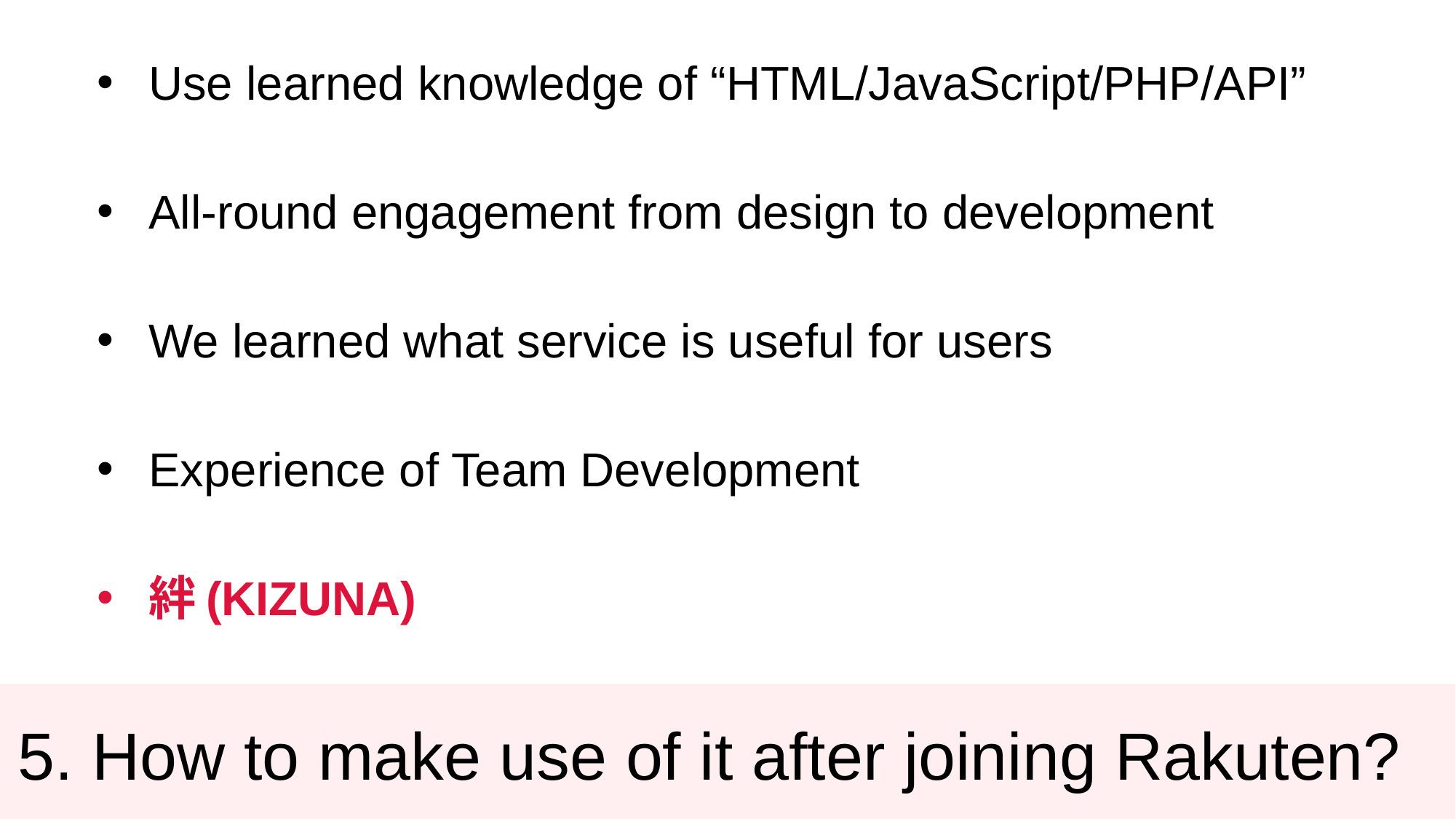

Use learned knowledge of “HTML/JavaScript/PHP/API”

All-round engagement from design to development

We learned what service is useful for users

Experience of Team Development

絆(KIZUNA)
5. How to make use of it after joining Rakuten?